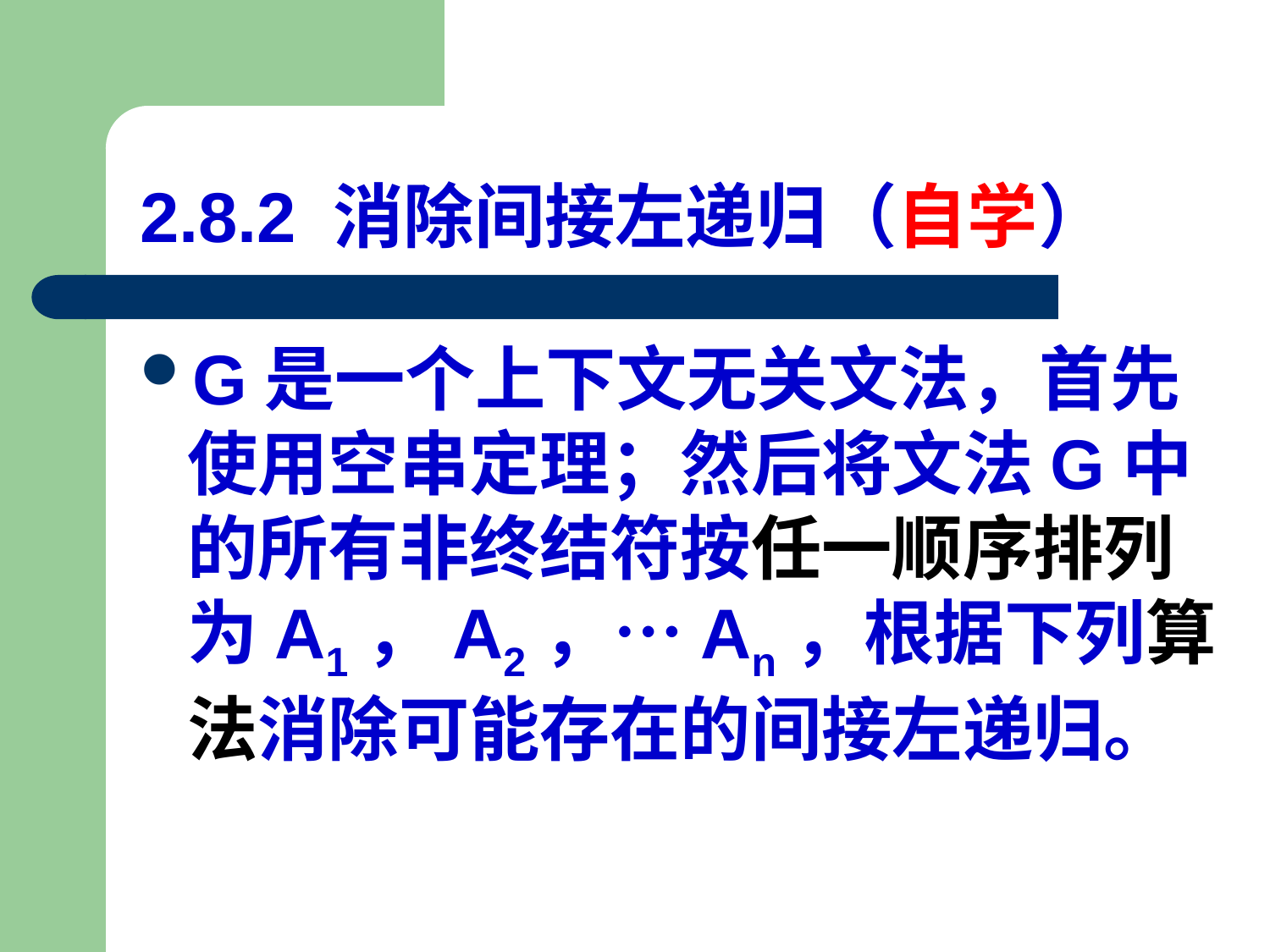

# 2.8.2 消除间接左递归（自学）
G是一个上下文无关文法，首先使用空串定理；然后将文法G中的所有非终结符按任一顺序排列为A1，A2，…An，根据下列算法消除可能存在的间接左递归。